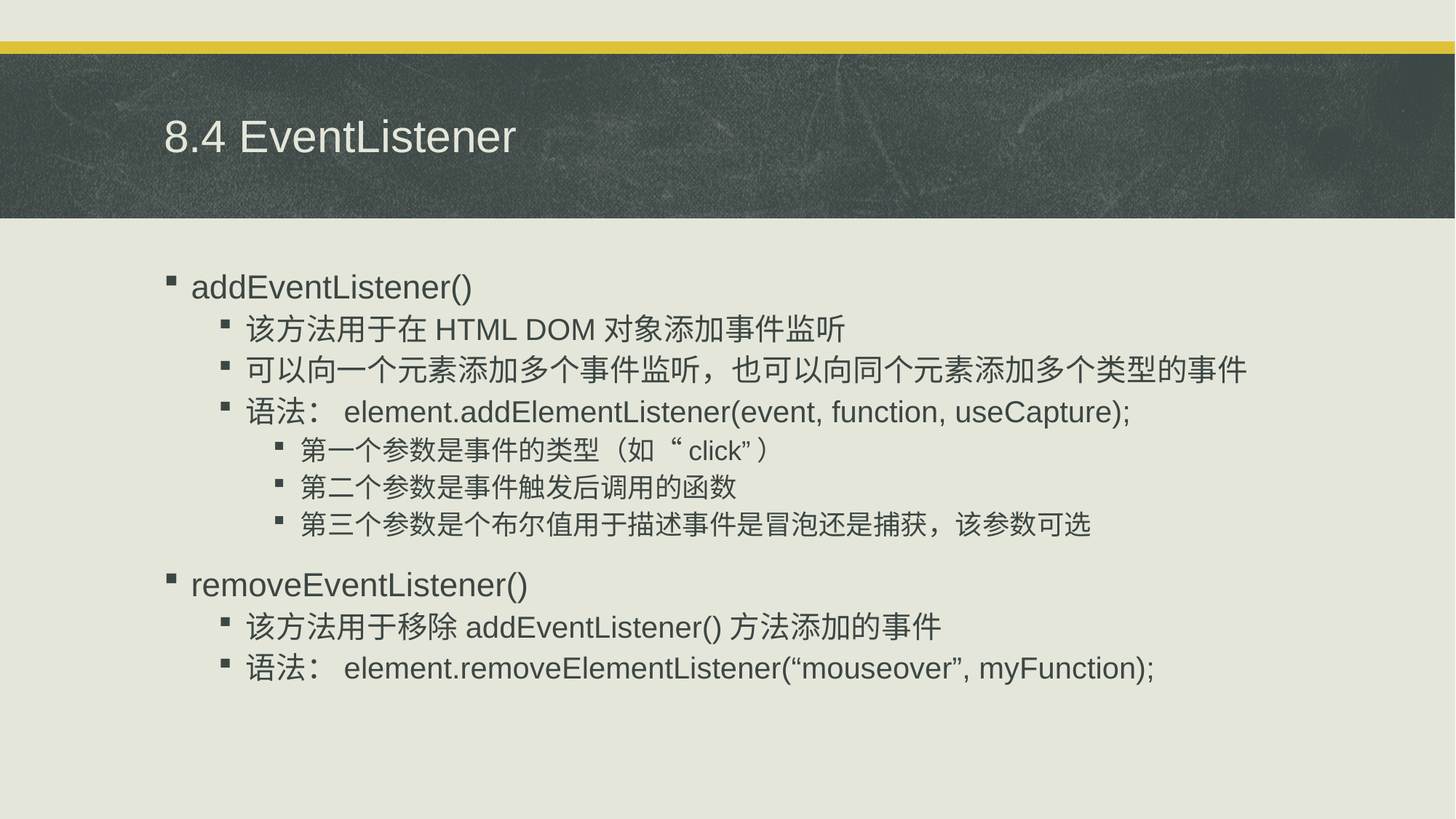

# 8.4 EventListener
addEventListener()
该方法用于在HTML DOM对象添加事件监听
可以向一个元素添加多个事件监听，也可以向同个元素添加多个类型的事件
语法：element.addElementListener(event, function, useCapture);
第一个参数是事件的类型（如“click”）
第二个参数是事件触发后调用的函数
第三个参数是个布尔值用于描述事件是冒泡还是捕获，该参数可选
removeEventListener()
该方法用于移除addEventListener()方法添加的事件
语法：element.removeElementListener(“mouseover”, myFunction);